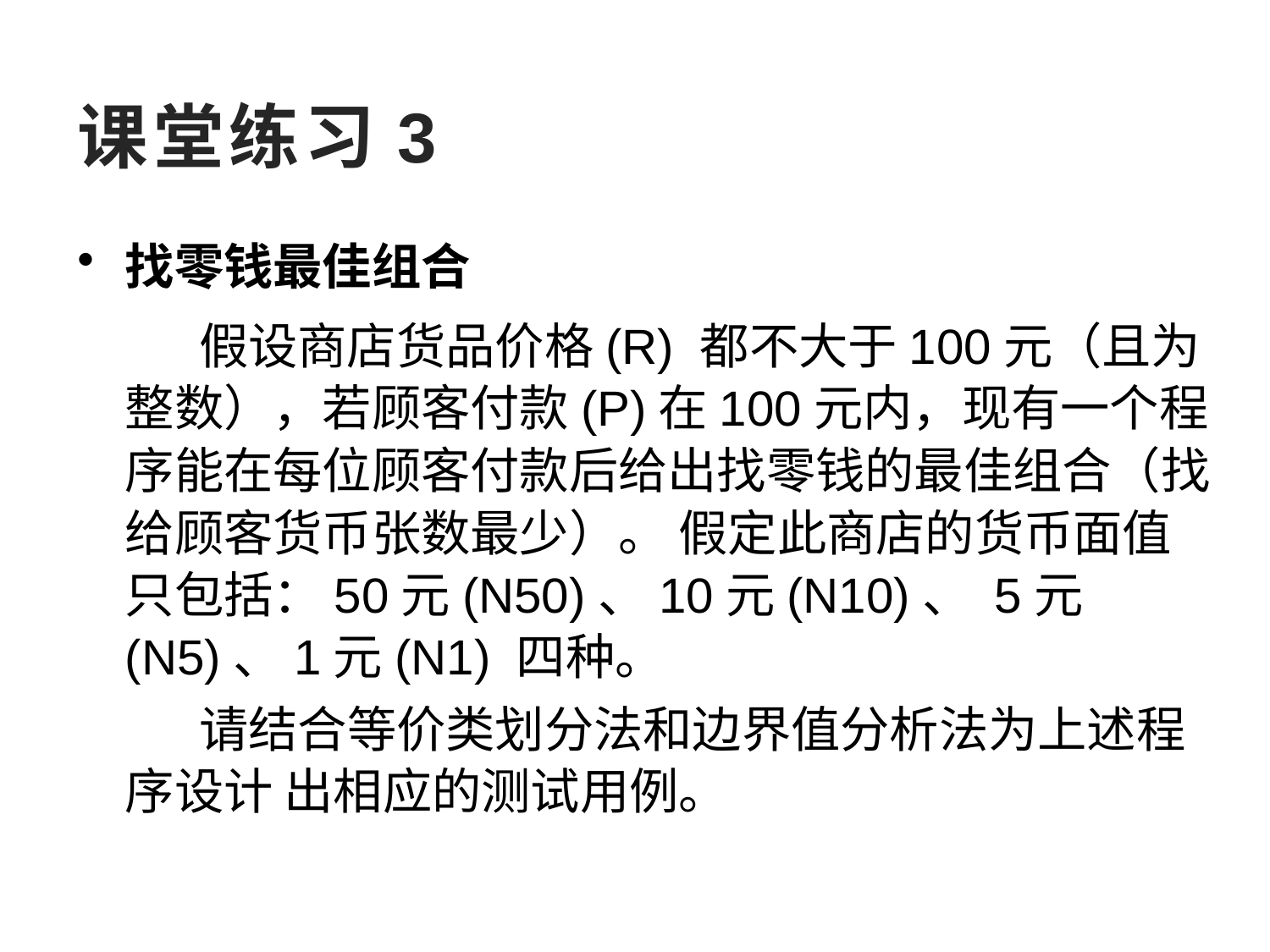

# 课堂练习3
找零钱最佳组合
          假设商店货品价格(R) 都不大于100元（且为整数），若顾客付款(P)在100元内，现有一个程序能在每位顾客付款后给出找零钱的最佳组合（找给顾客货币张数最少）。 假定此商店的货币面值只包括：50元(N50)、10元(N10)、 5元(N5)、1元(N1) 四种。
          请结合等价类划分法和边界值分析法为上述程序设计 出相应的测试用例。